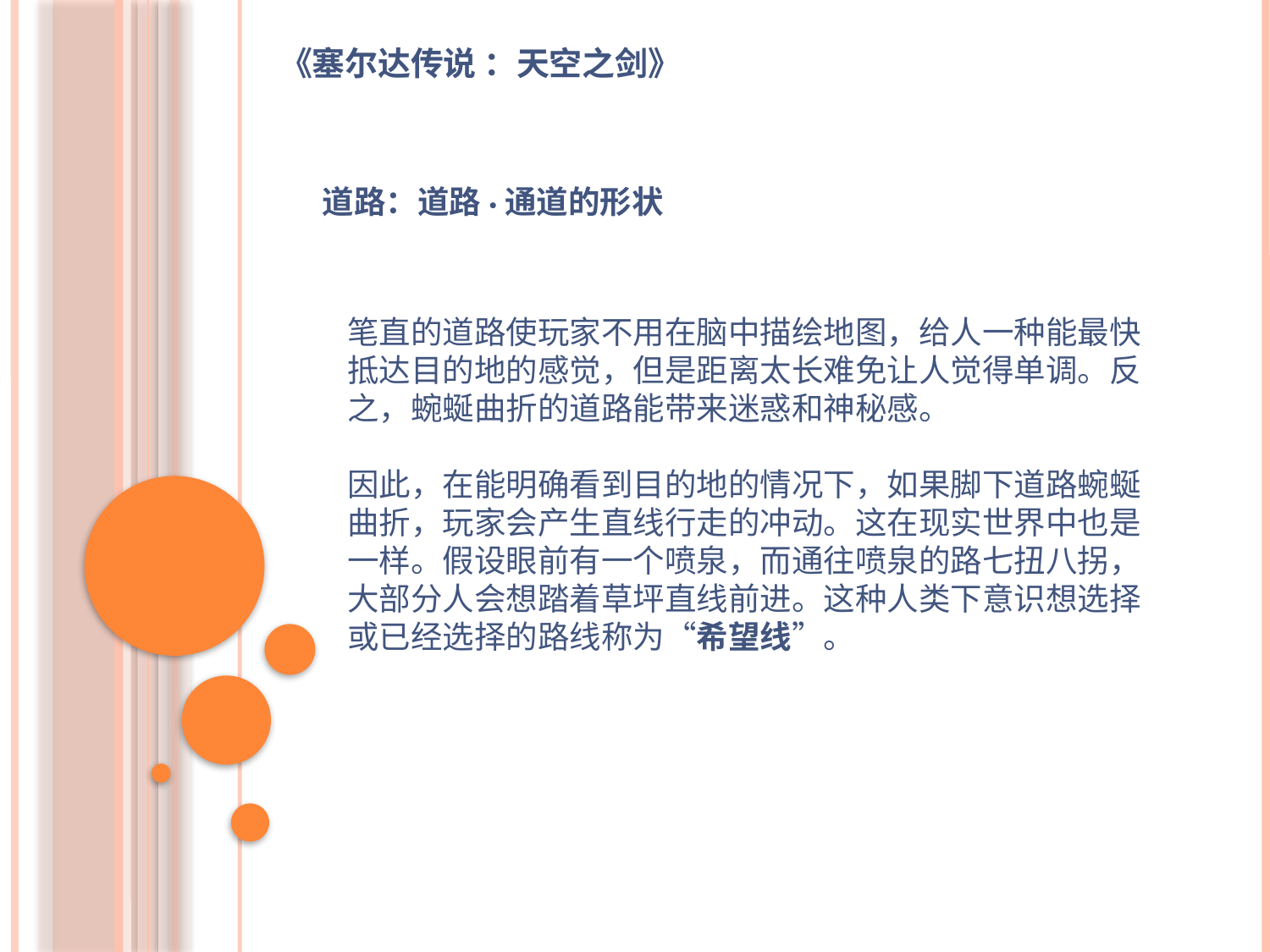

# 《塞尔达传说 ：天空之剑》
 道路：道路·通道的形状
笔直的道路使玩家不用在脑中描绘地图，给人一种能最快抵达目的地的感觉，但是距离太长难免让人觉得单调。反之，蜿蜒曲折的道路能带来迷惑和神秘感。

因此，在能明确看到目的地的情况下，如果脚下道路蜿蜒曲折，玩家会产生直线行走的冲动。这在现实世界中也是一样。假设眼前有一个喷泉，而通往喷泉的路七扭八拐，大部分人会想踏着草坪直线前进。这种人类下意识想选择或已经选择的路线称为“希望线”。